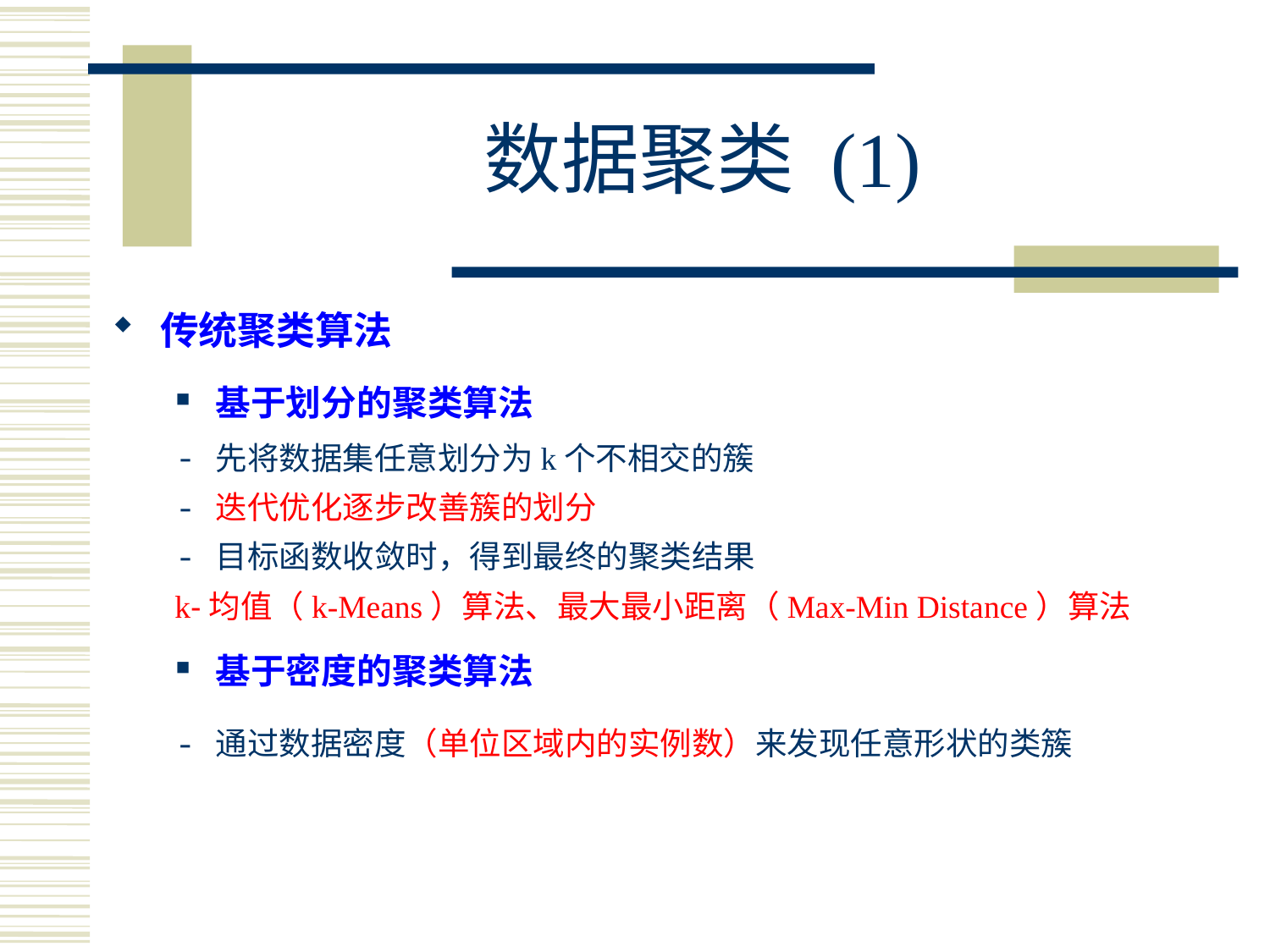

# 数据聚类 (1)
传统聚类算法
基于划分的聚类算法
先将数据集任意划分为k个不相交的簇
迭代优化逐步改善簇的划分
目标函数收敛时，得到最终的聚类结果
       k-均值（k-Means）算法、最大最小距离（Max-Min Distance）算法
基于密度的聚类算法
通过数据密度（单位区域内的实例数）来发现任意形状的类簇